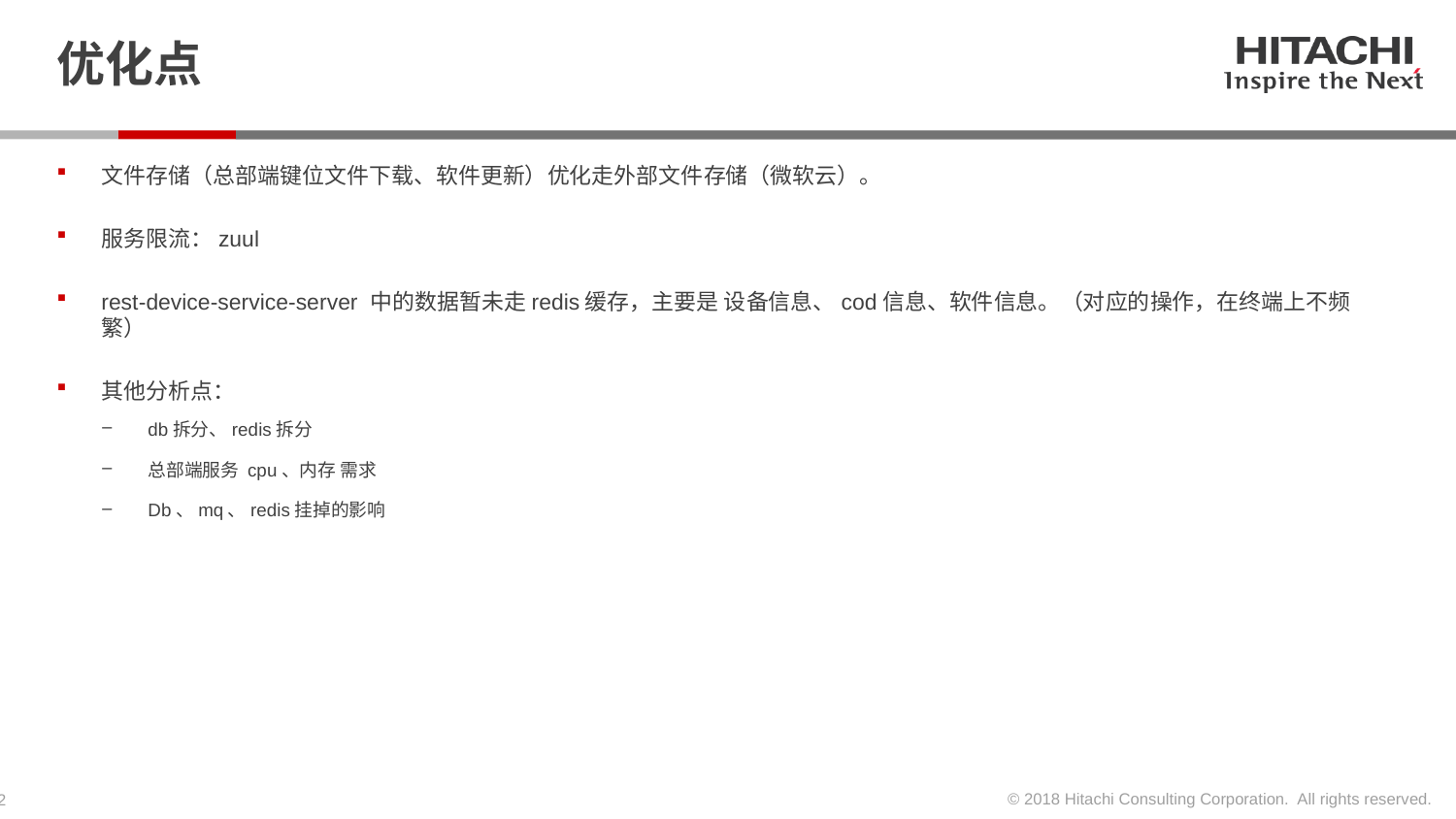

# 优化点
文件存储（总部端键位文件下载、软件更新）优化走外部文件存储（微软云）。
服务限流：zuul
rest-device-service-server 中的数据暂未走redis缓存，主要是 设备信息、cod信息、软件信息。（对应的操作，在终端上不频繁）
其他分析点：
db拆分、redis拆分
总部端服务 cpu、内存 需求
Db、mq、redis挂掉的影响